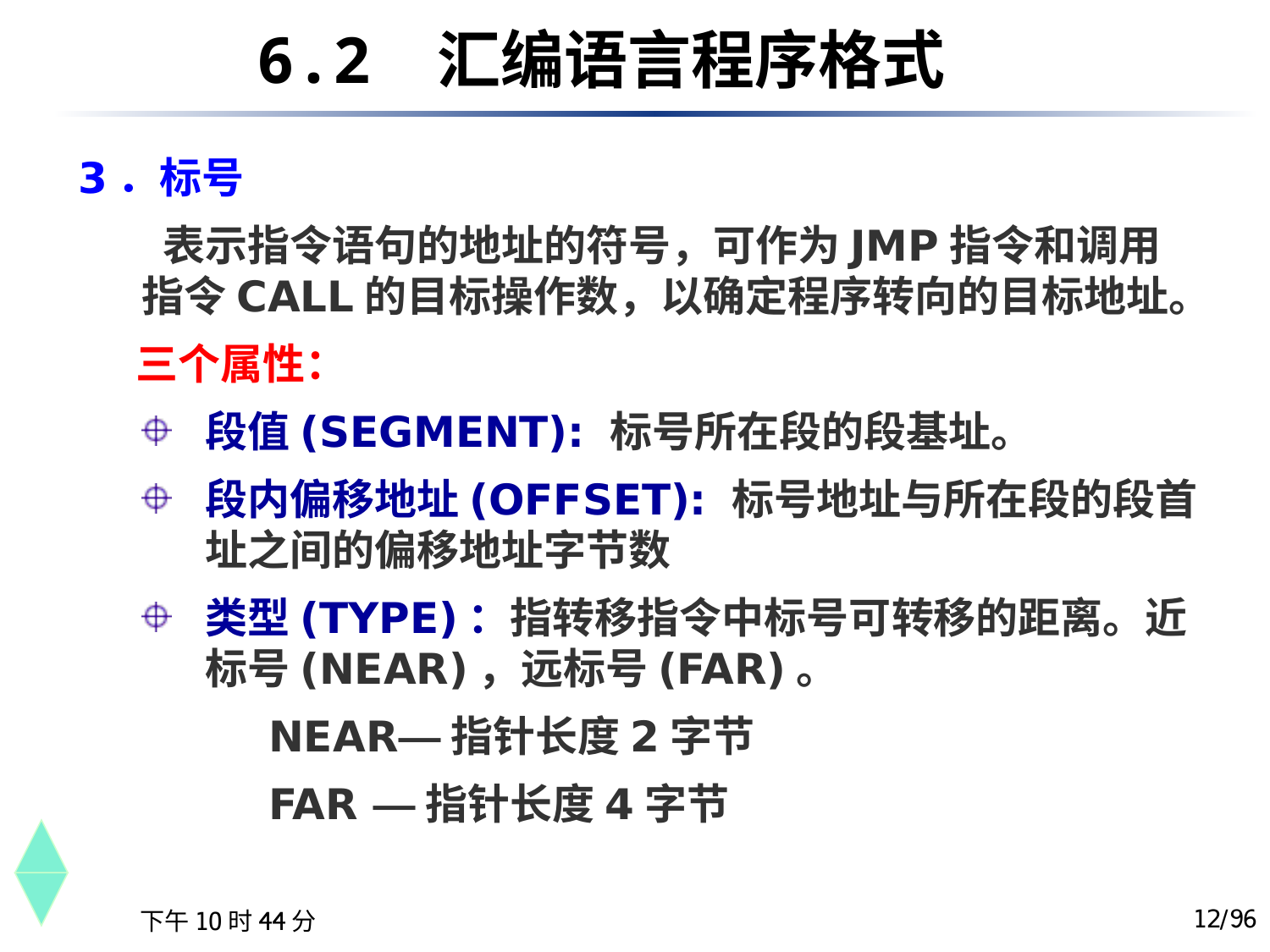

6.2	 汇编语言程序格式
3．标号
　　表示指令语句的地址的符号，可作为JMP指令和调用指令CALL的目标操作数，以确定程序转向的目标地址。
     三个属性：
段值(SEGMENT): 标号所在段的段基址。
段内偏移地址(OFFSET): 标号地址与所在段的段首址之间的偏移地址字节数
类型(TYPE)：指转移指令中标号可转移的距离。近标号(NEAR)，远标号(FAR)。
	NEAR—指针长度2字节
	FAR —指针长度4字节
12/96
下午10时44分